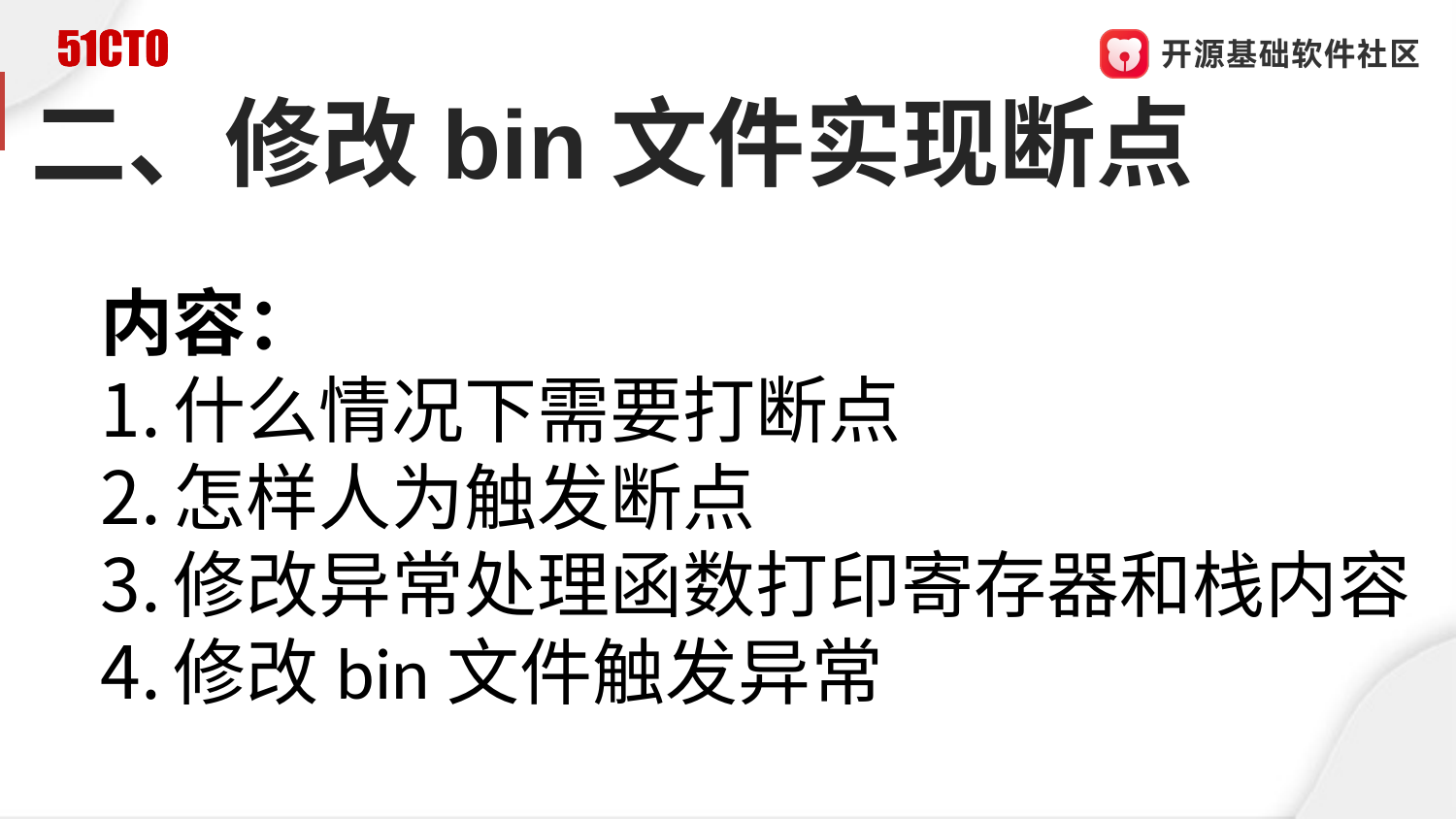

二、修改bin文件实现断点
内容：
什么情况下需要打断点
怎样人为触发断点
修改异常处理函数打印寄存器和栈内容
修改bin文件触发异常